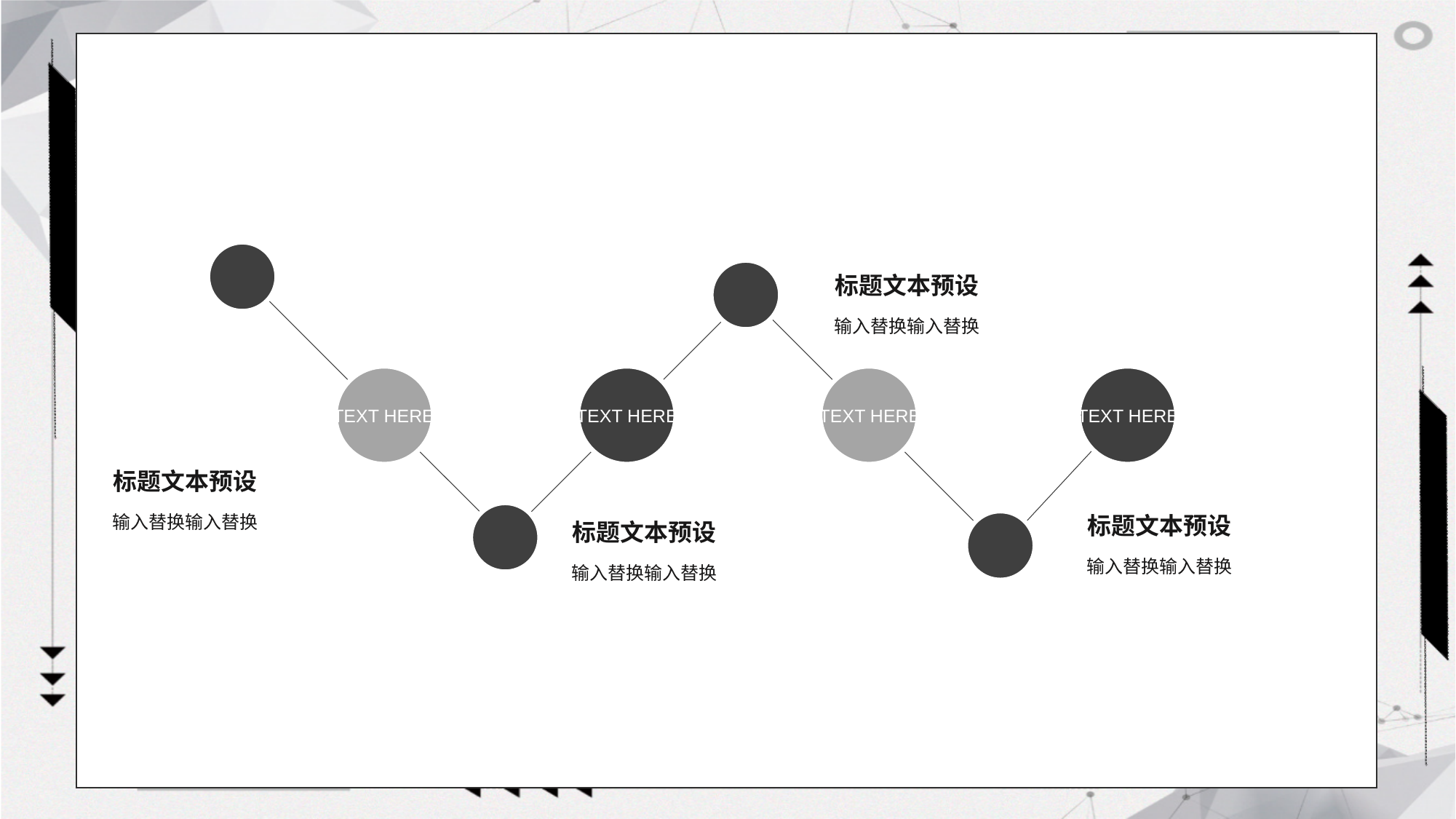

#

标题文本预设

输入替换输入替换

TEXT HERE
TEXT HERE
TEXT HERE
TEXT HERE
标题文本预设
输入替换输入替换

标题文本预设

标题文本预设
输入替换输入替换
输入替换输入替换